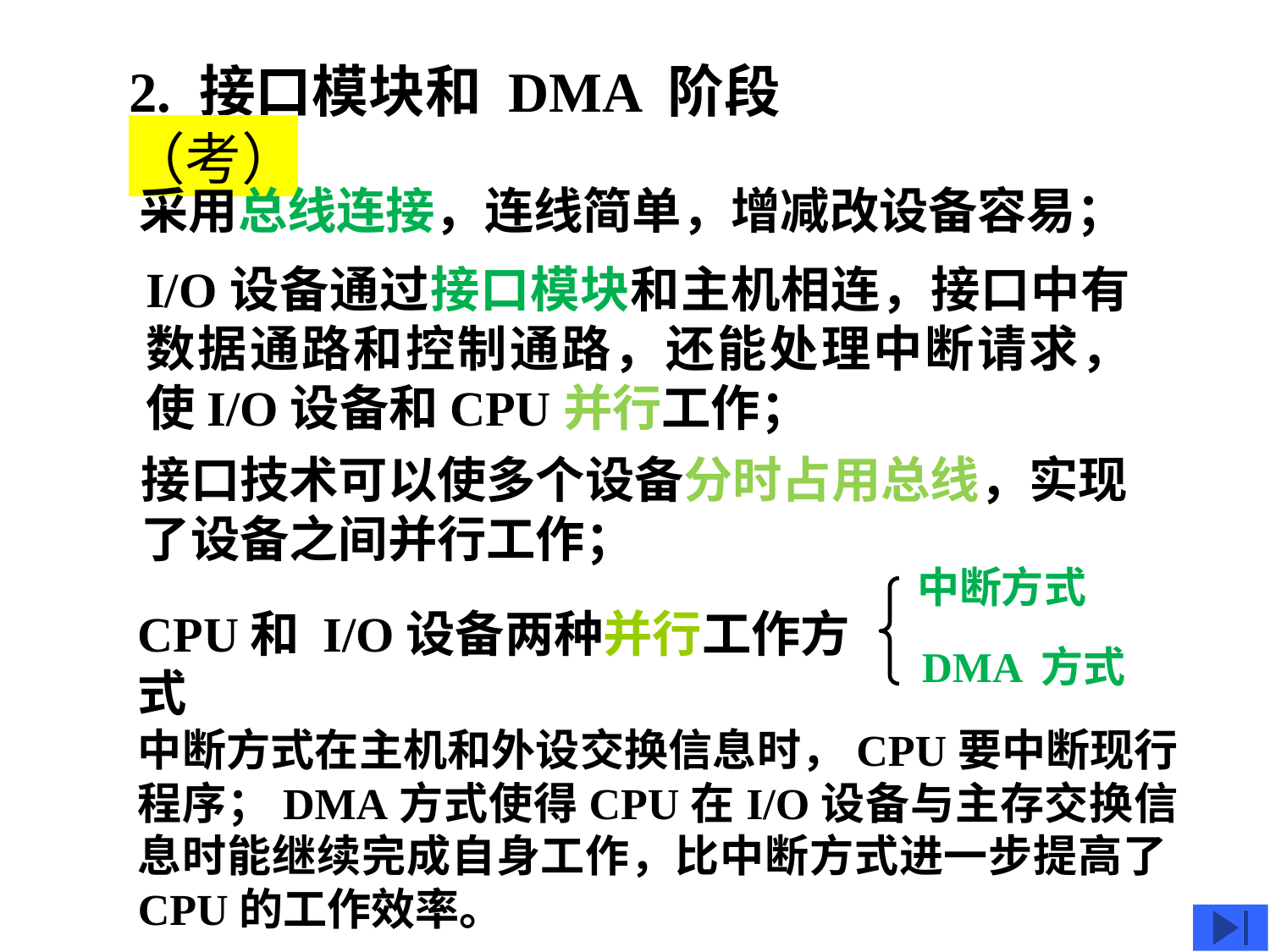

2. 接口模块和 DMA 阶段（考）
采用总线连接，连线简单，增减改设备容易；
I/O设备通过接口模块和主机相连，接口中有数据通路和控制通路，还能处理中断请求，使I/O设备和CPU并行工作；
接口技术可以使多个设备分时占用总线，实现了设备之间并行工作；
中断方式

CPU和 I/O设备两种并行工作方式
DMA 方式
中断方式在主机和外设交换信息时，CPU要中断现行程序；DMA方式使得CPU在I/O设备与主存交换信息时能继续完成自身工作，比中断方式进一步提高了CPU的工作效率。